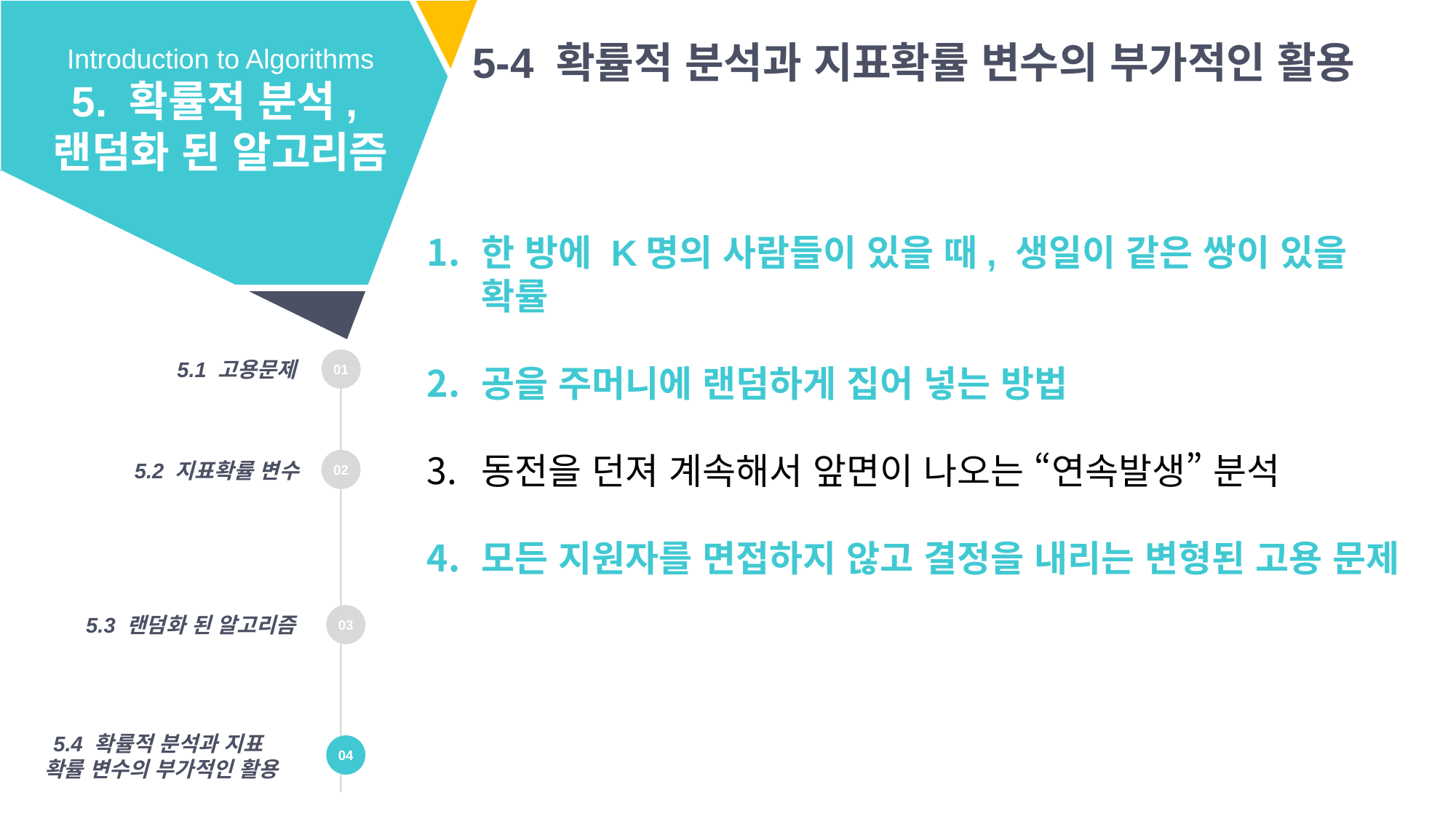

5-4 확률적 분석과 지표확률 변수의 부가적인 활용
Introduction to Algorithms
5. 확률적 분석,
랜덤화 된 알고리즘
한 방에 K명의 사람들이 있을 때, 생일이 같은 쌍이 있을 확률

공을 주머니에 랜덤하게 집어 넣는 방법

동전을 던져 계속해서 앞면이 나오는 “연속발생” 분석

모든 지원자를 면접하지 않고 결정을 내리는 변형된 고용 문제

01
5.1 고용문제
02
5.2 지표확률 변수
03
5.3 랜덤화 된 알고리즘
5.4 확률적 분석과 지표
확률 변수의 부가적인 활용
04